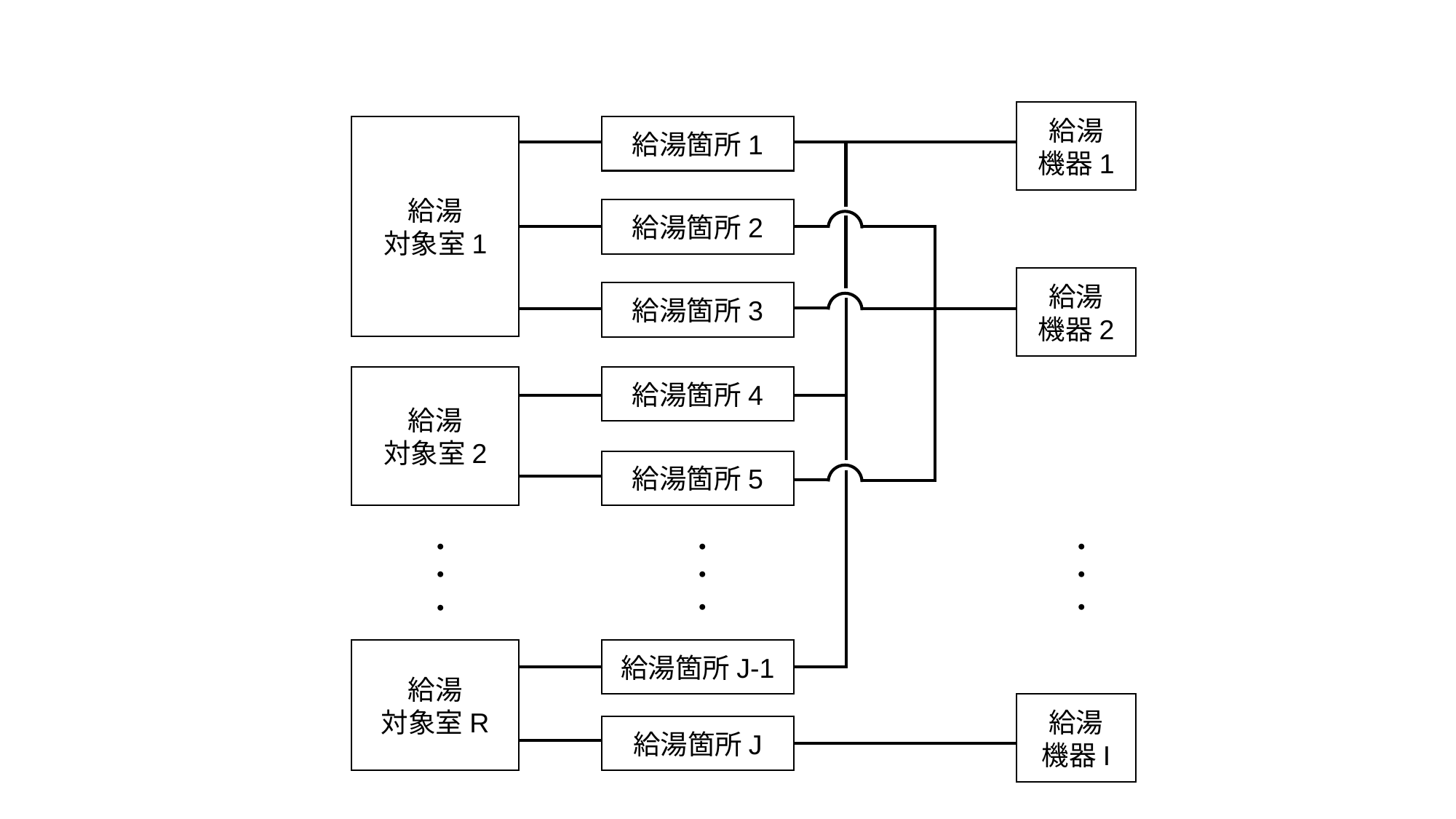

給湯
機器1
給湯
対象室1
給湯箇所1
給湯箇所2

給湯
機器2
給湯箇所3

給湯
対象室2
給湯箇所4
給湯箇所5

・・ ・
・・ ・
・・ ・
給湯
対象室R
給湯箇所J-1
給湯
機器I
給湯箇所J